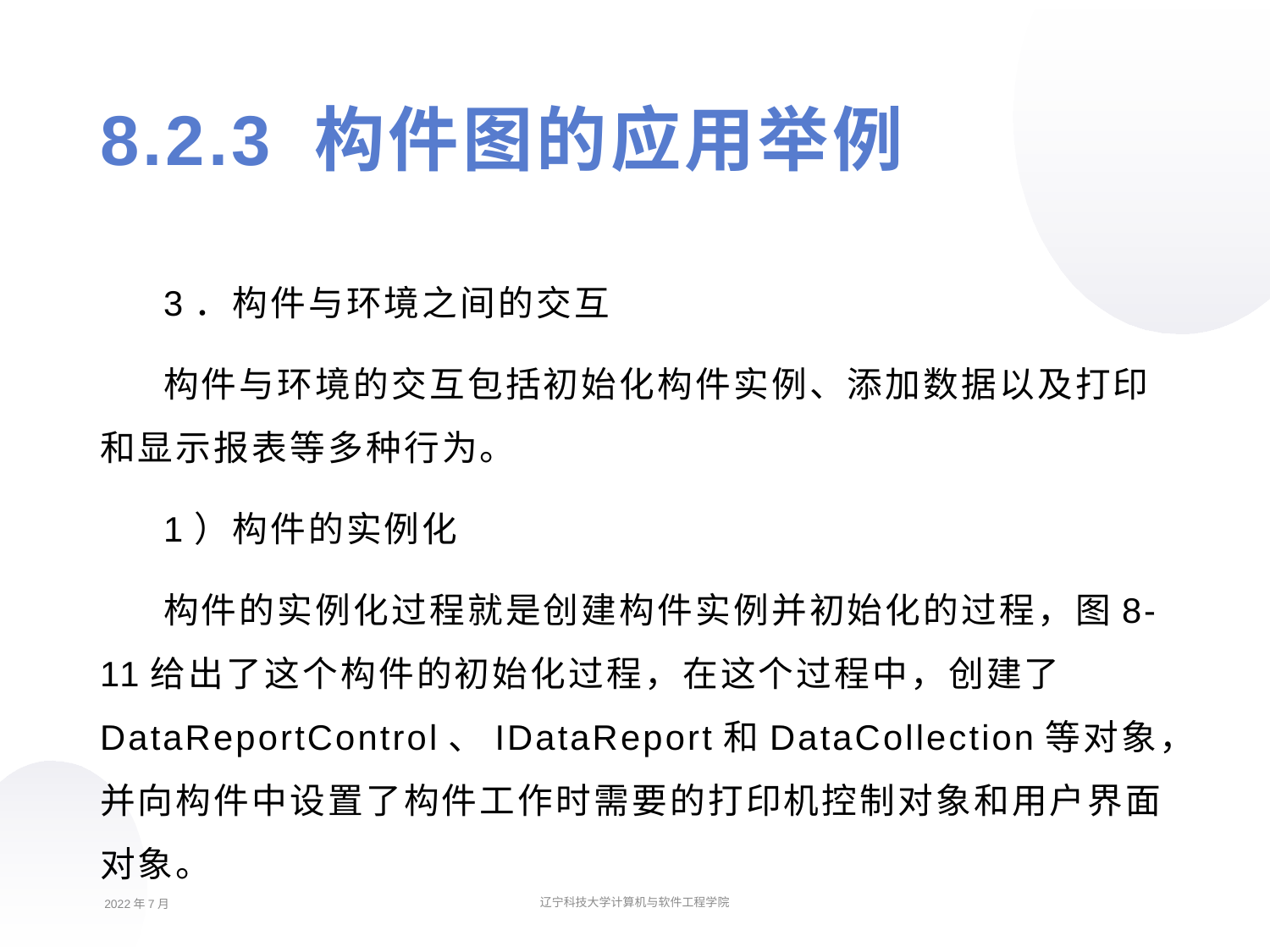

8.2.3 构件图的应用举例
3．构件与环境之间的交互
构件与环境的交互包括初始化构件实例、添加数据以及打印和显示报表等多种行为。
1）构件的实例化
构件的实例化过程就是创建构件实例并初始化的过程，图8-11给出了这个构件的初始化过程，在这个过程中，创建了DataReportControl、IDataReport和DataCollection等对象，并向构件中设置了构件工作时需要的打印机控制对象和用户界面对象。

2022年7月
辽宁科技大学计算机与软件工程学院
58